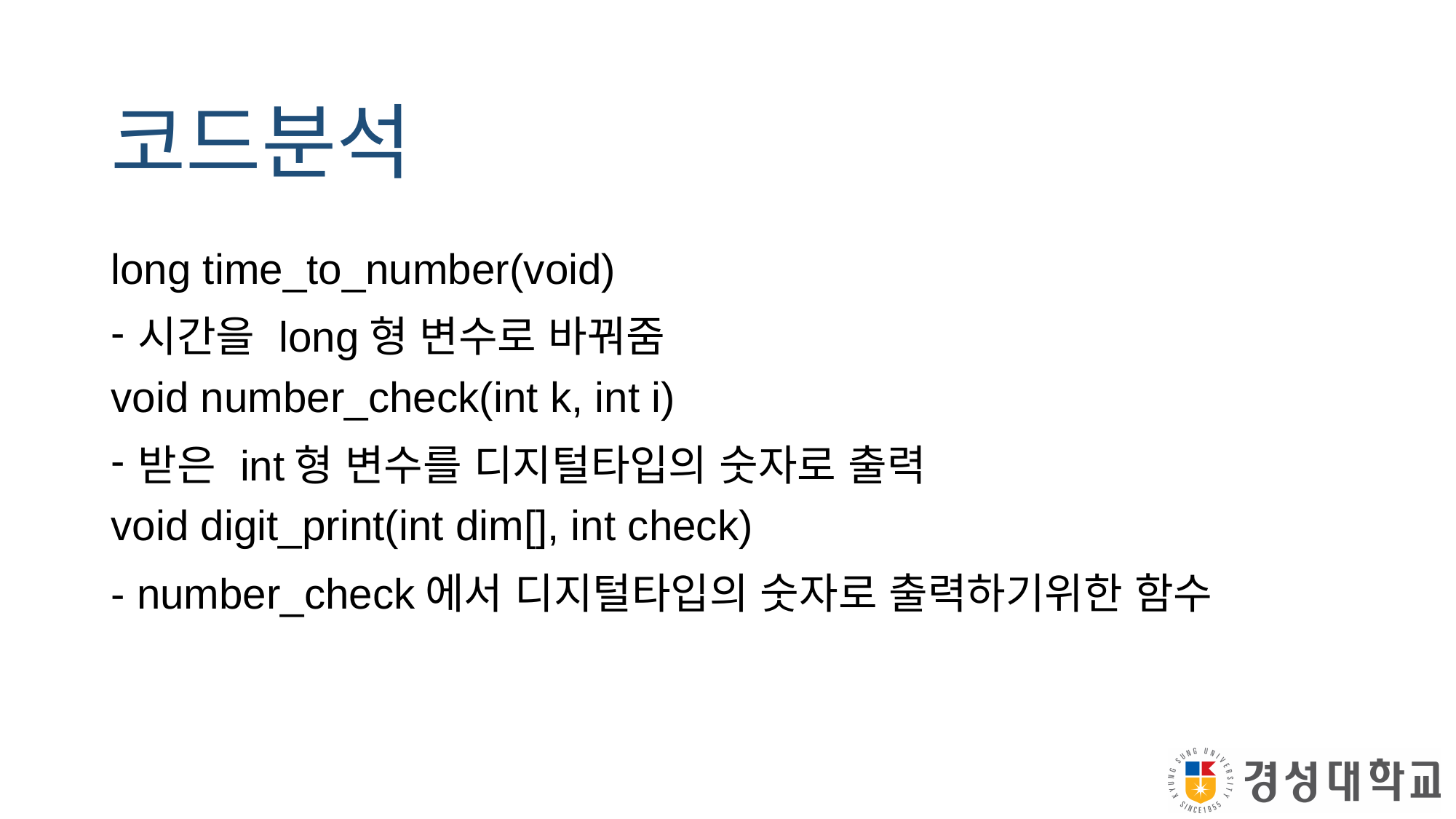

코드분석
long time_to_number(void)
시간을 long형 변수로 바꿔줌
void number_check(int k, int i)
받은 int형 변수를 디지털타입의 숫자로 출력
void digit_print(int dim[], int check)
- number_check에서 디지털타입의 숫자로 출력하기위한 함수